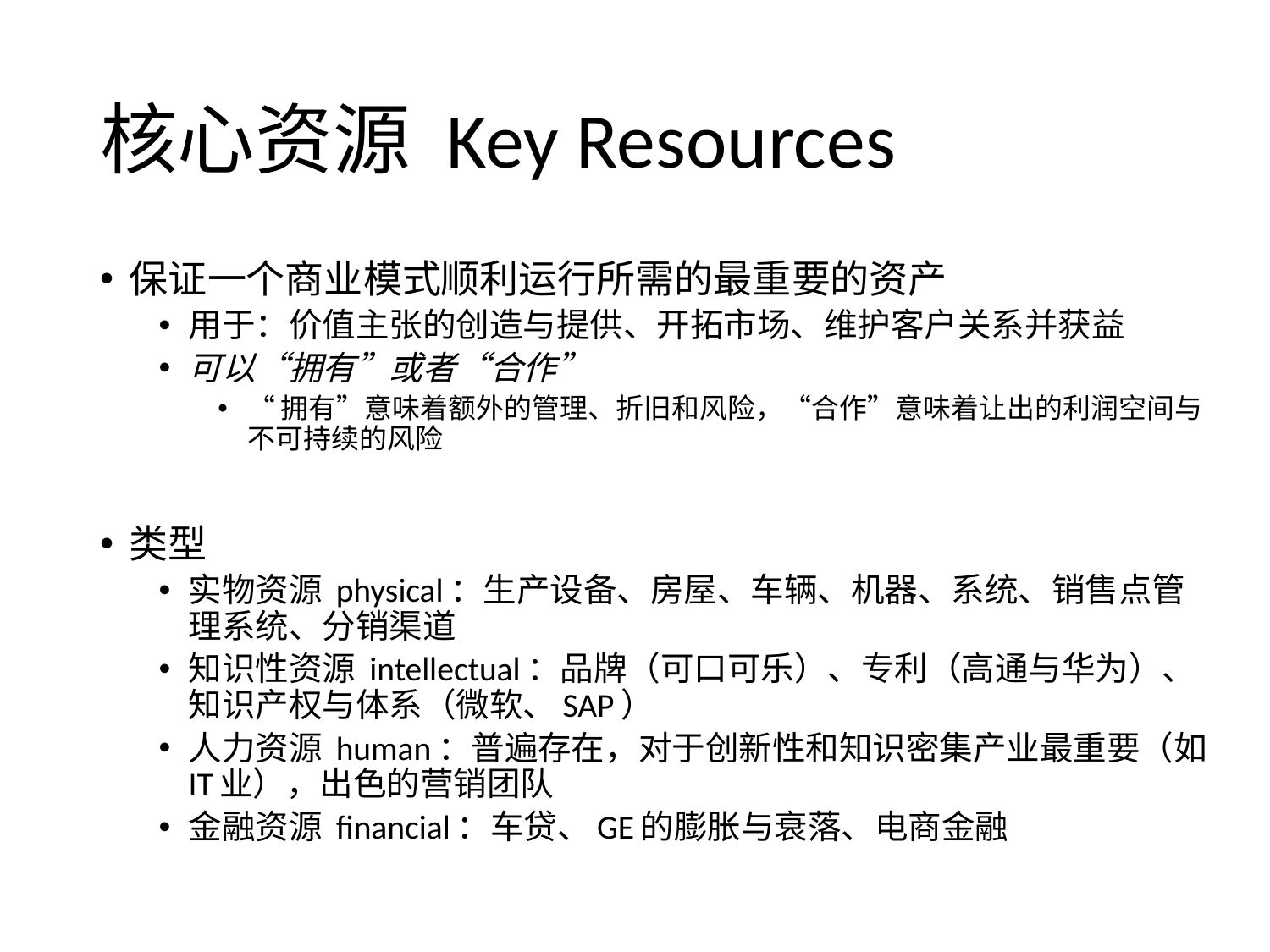

# 核心资源 Key Resources
保证一个商业模式顺利运行所需的最重要的资产
用于：价值主张的创造与提供、开拓市场、维护客户关系并获益
可以“拥有”或者“合作”
“拥有”意味着额外的管理、折旧和风险，“合作”意味着让出的利润空间与不可持续的风险

类型
实物资源 physical：生产设备、房屋、车辆、机器、系统、销售点管理系统、分销渠道
知识性资源 intellectual：品牌（可口可乐）、专利（高通与华为）、知识产权与体系（微软、SAP）
人力资源 human：普遍存在，对于创新性和知识密集产业最重要（如IT业），出色的营销团队
金融资源 financial：车贷、GE的膨胀与衰落、电商金融